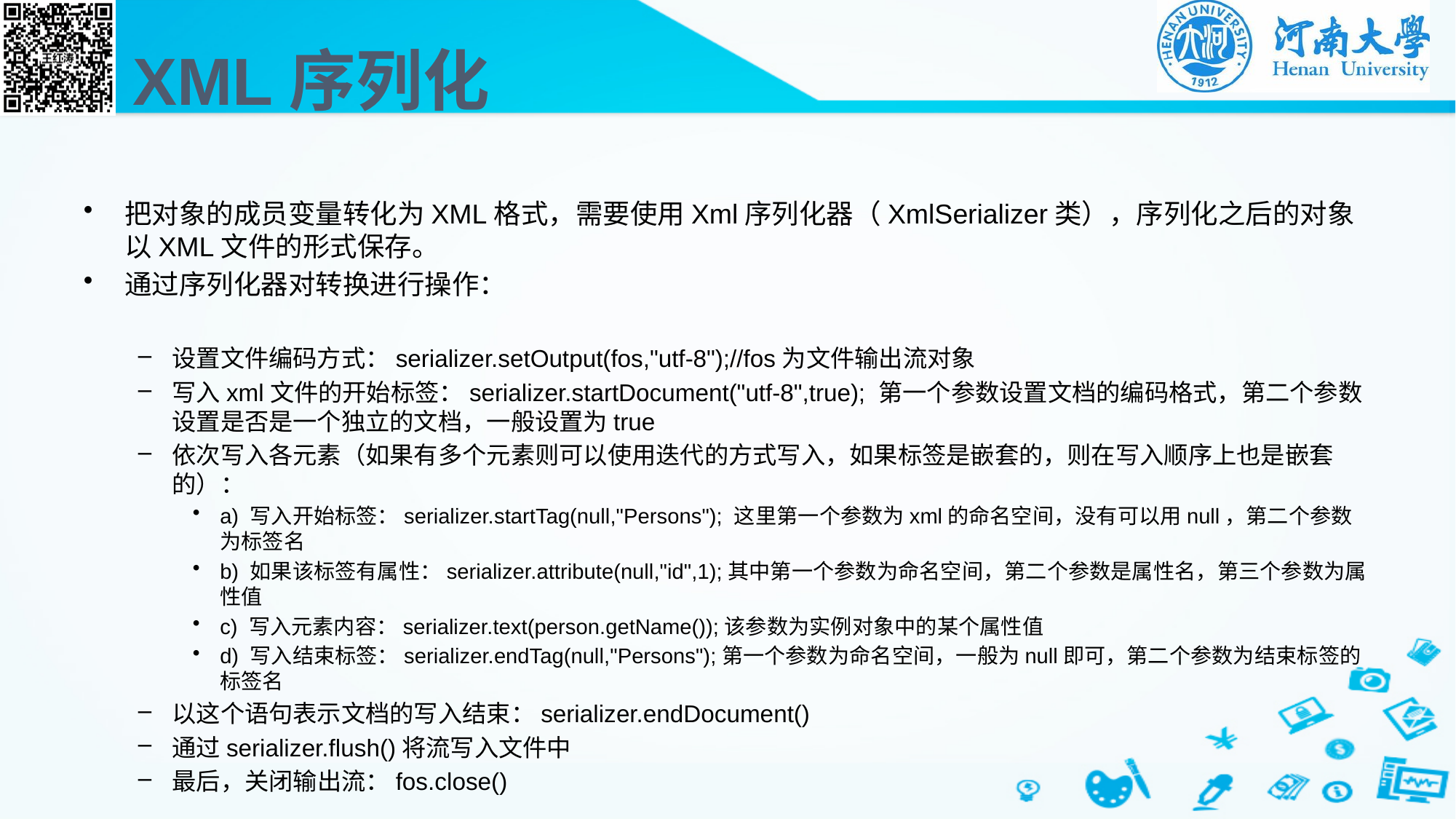

# XML序列化
把对象的成员变量转化为XML格式，需要使用Xml序列化器（XmlSerializer类），序列化之后的对象以XML文件的形式保存。
通过序列化器对转换进行操作：

设置文件编码方式：serializer.setOutput(fos,"utf-8");//fos为文件输出流对象
写入xml文件的开始标签：serializer.startDocument("utf-8",true); 第一个参数设置文档的编码格式，第二个参数设置是否是一个独立的文档，一般设置为true
依次写入各元素（如果有多个元素则可以使用迭代的方式写入，如果标签是嵌套的，则在写入顺序上也是嵌套的）：
a) 写入开始标签：serializer.startTag(null,"Persons"); 这里第一个参数为xml的命名空间，没有可以用null，第二个参数为标签名
b) 如果该标签有属性：serializer.attribute(null,"id",1);其中第一个参数为命名空间，第二个参数是属性名，第三个参数为属性值
c) 写入元素内容：serializer.text(person.getName());该参数为实例对象中的某个属性值
d) 写入结束标签：serializer.endTag(null,"Persons");第一个参数为命名空间，一般为null即可，第二个参数为结束标签的标签名
以这个语句表示文档的写入结束：serializer.endDocument()
通过serializer.flush()将流写入文件中
最后，关闭输出流：fos.close()